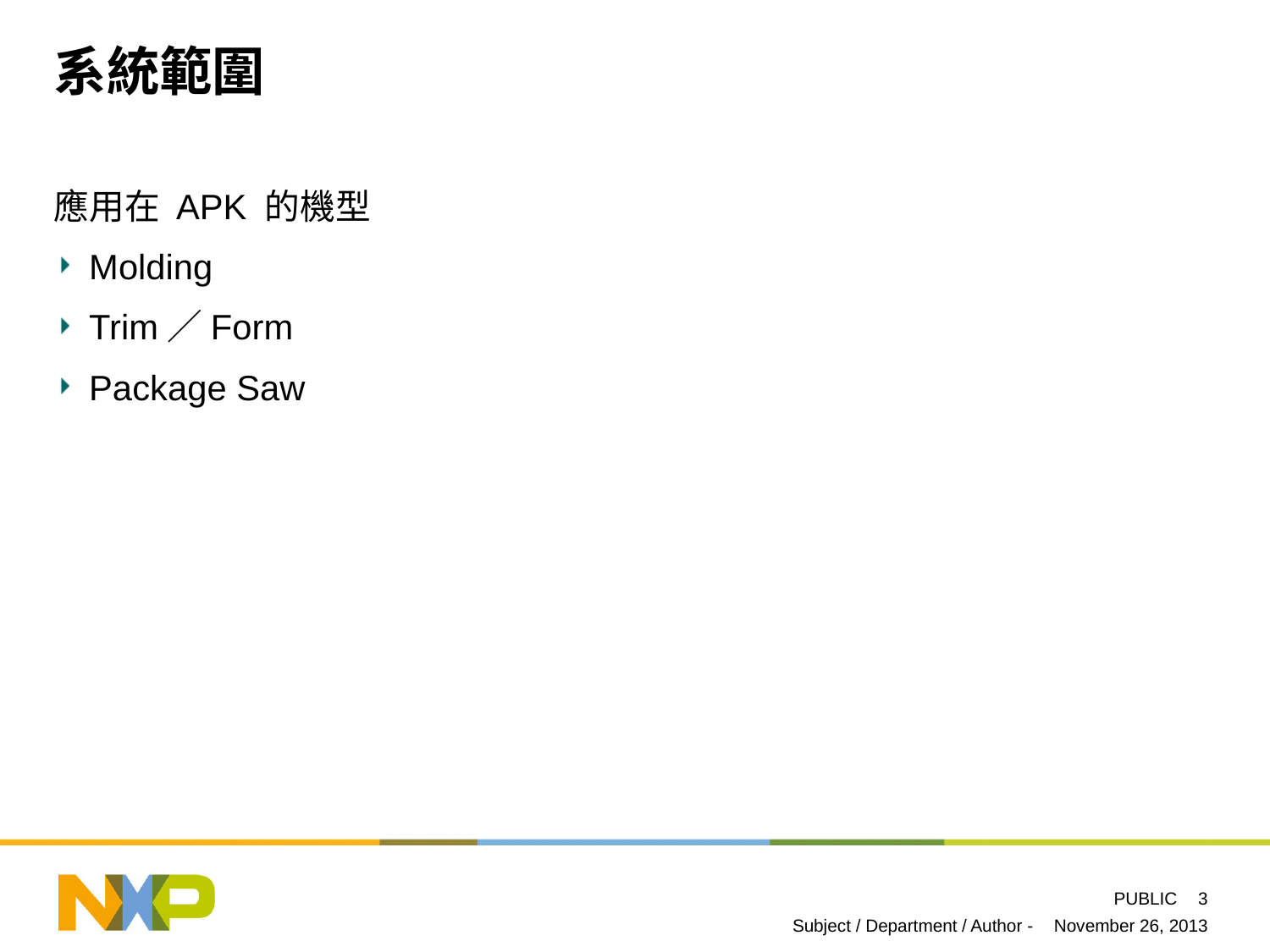

# 系統範圍
應用在 APK 的機型
Molding
Trim／Form
Package Saw
3
Subject / Department / Author -
November 26, 2013